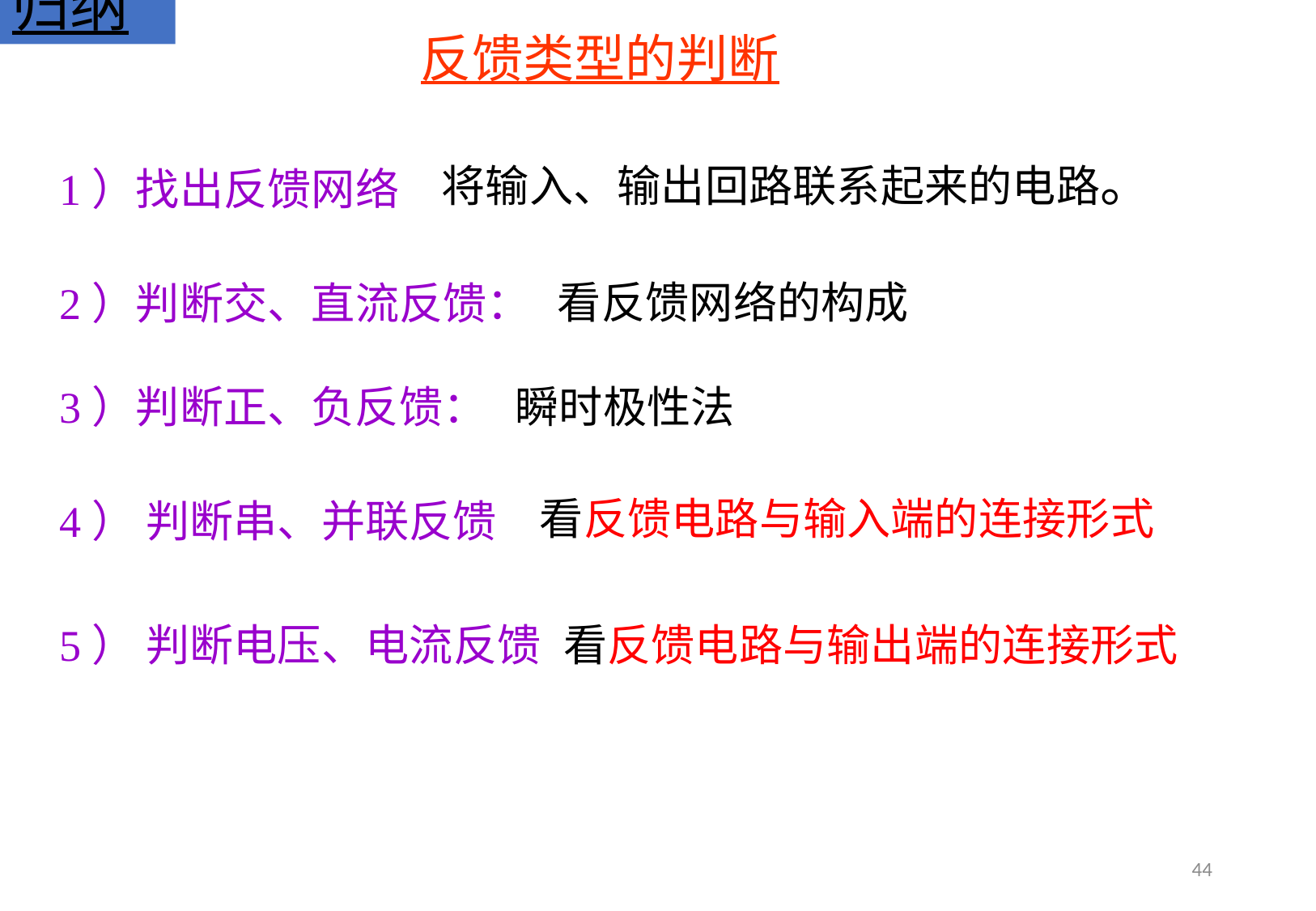

归纳
反馈类型的判断
将输入、输出回路联系起来的电路。
1）找出反馈网络
2）判断交、直流反馈：
看反馈网络的构成
瞬时极性法
3）判断正、负反馈：
看反馈电路与输入端的连接形式
4） 判断串、并联反馈
5） 判断电压、电流反馈
看反馈电路与输出端的连接形式
44